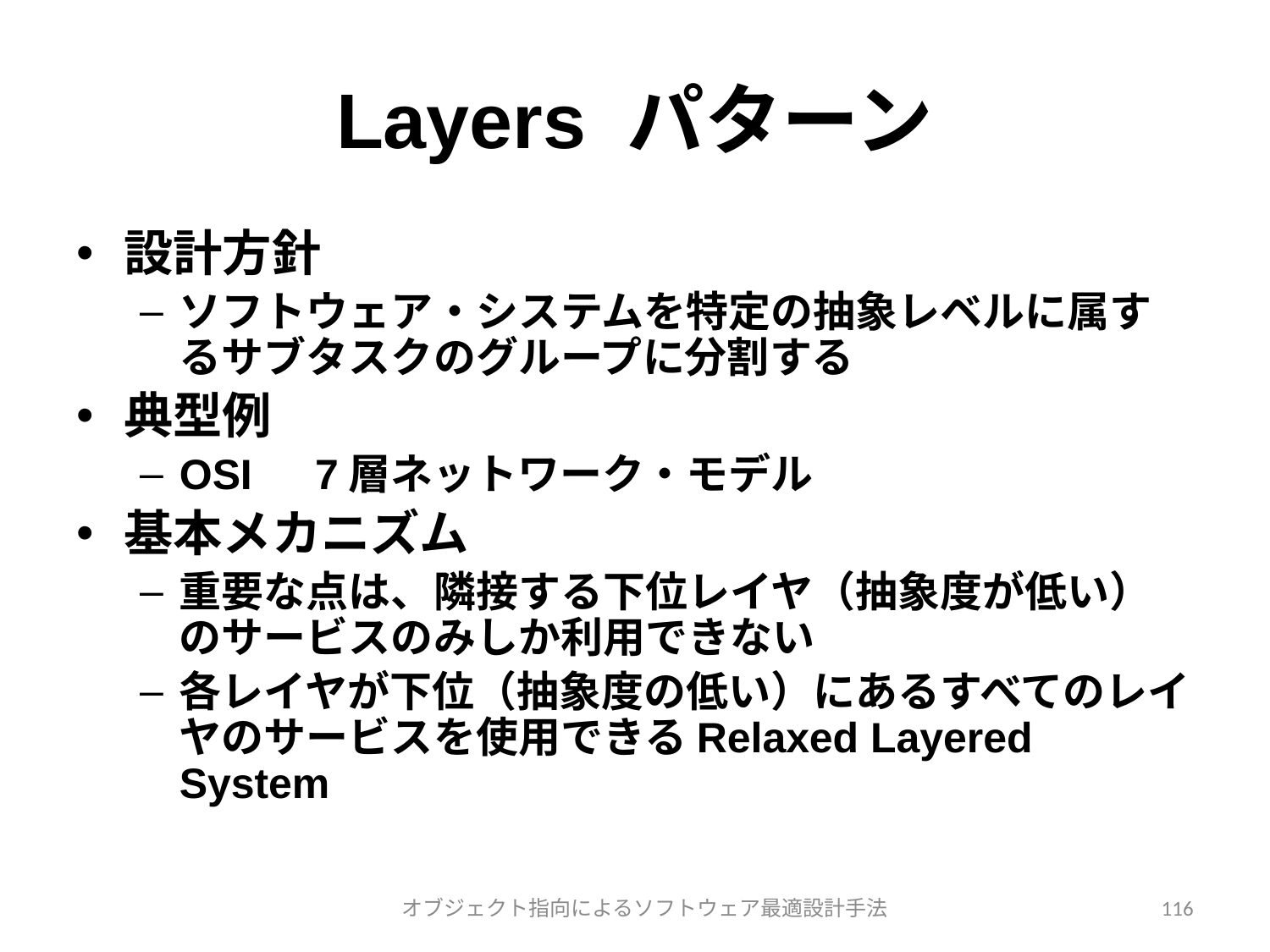

# Layers パターン
設計方針
ソフトウェア・システムを特定の抽象レベルに属するサブタスクのグループに分割する
典型例
OSI　7層ネットワーク・モデル
基本メカニズム
重要な点は、隣接する下位レイヤ（抽象度が低い）のサービスのみしか利用できない
各レイヤが下位（抽象度の低い）にあるすべてのレイヤのサービスを使用できるRelaxed Layered System
オブジェクト指向によるソフトウェア最適設計手法
116